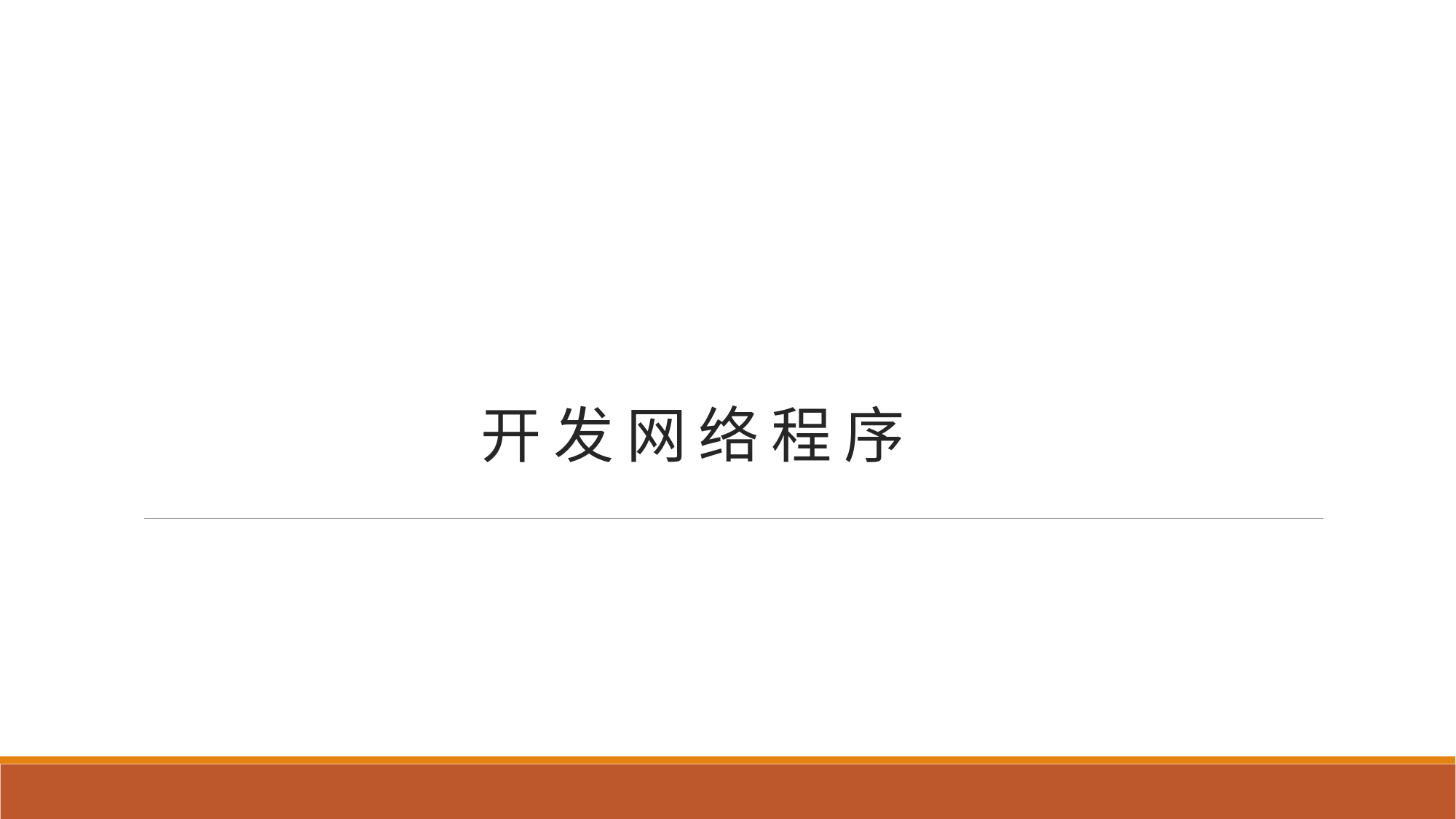

# 开 发 网 络 程 序